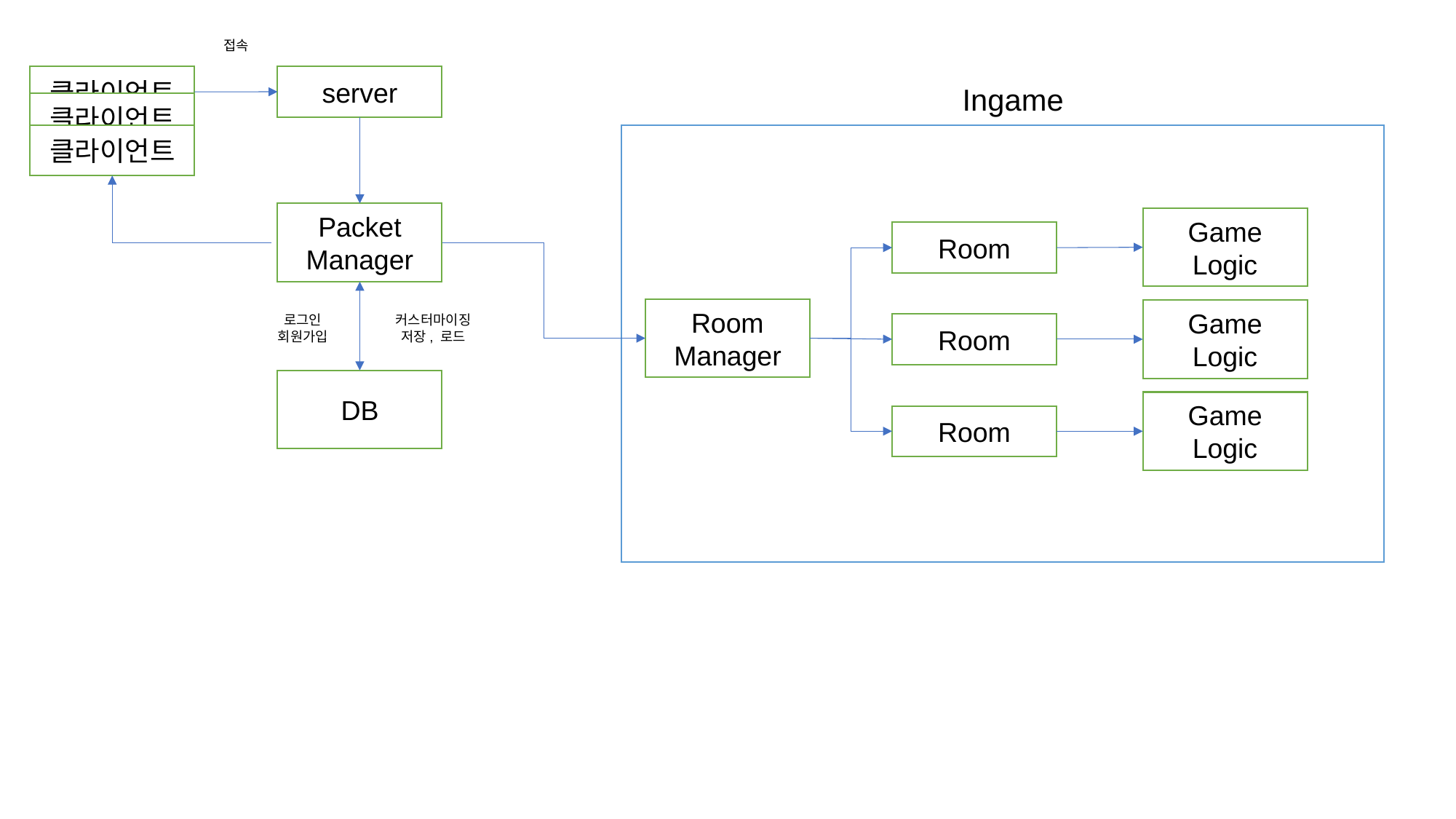

접속
클라이언트
server
Ingame
클라이언트

클라이언트
Packet Manager
Game Logic
Room
Room
Manager
Game Logic
로그인
회원가입
커스터마이징 저장, 로드
Room
DB
Game Logic
Room